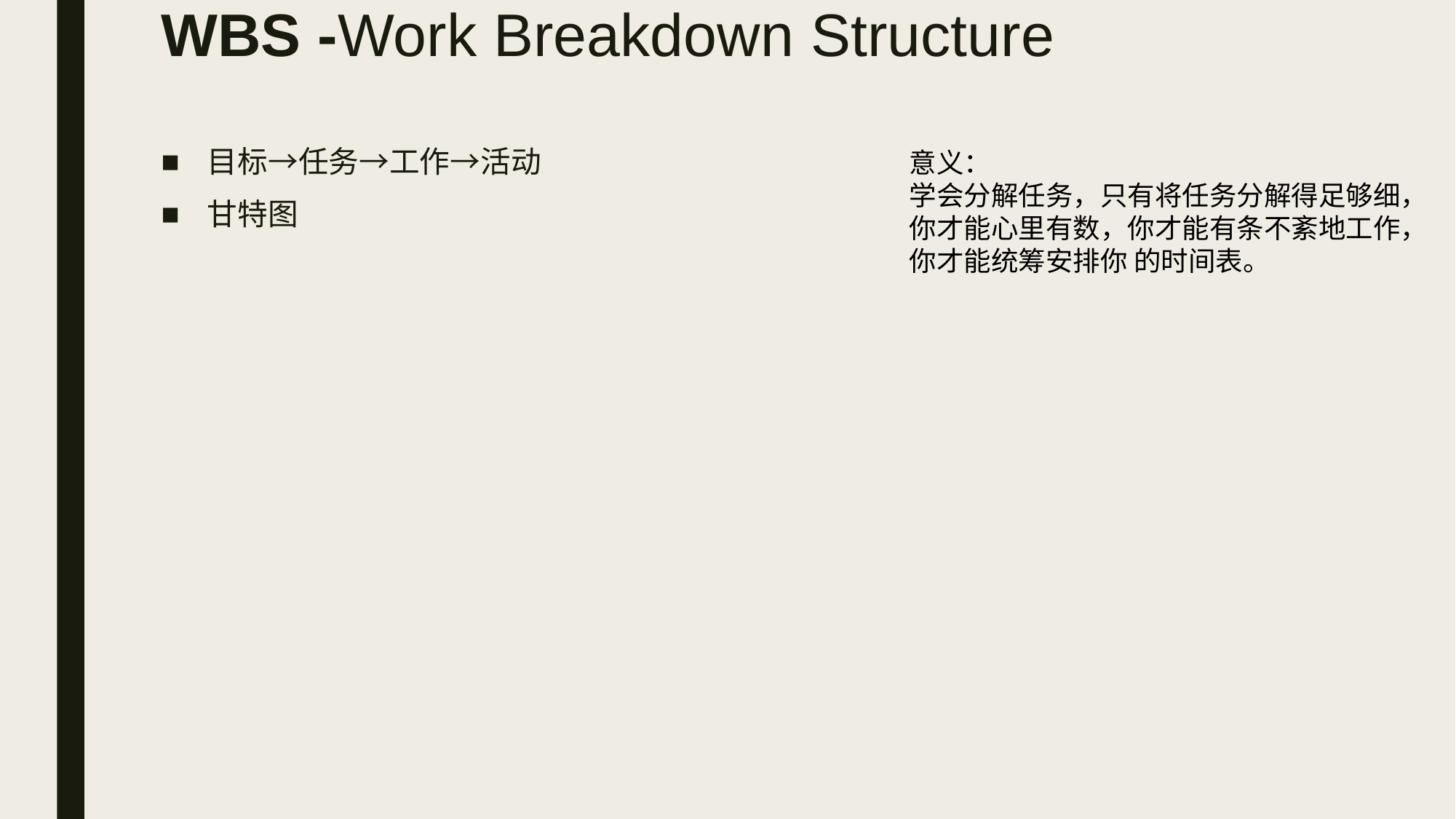

# WBS -Work Breakdown Structure
目标→任务→工作→活动
甘特图
意义：
学会分解任务，只有将任务分解得足够细，你才能心里有数，你才能有条不紊地工作，你才能统筹安排你 的时间表。